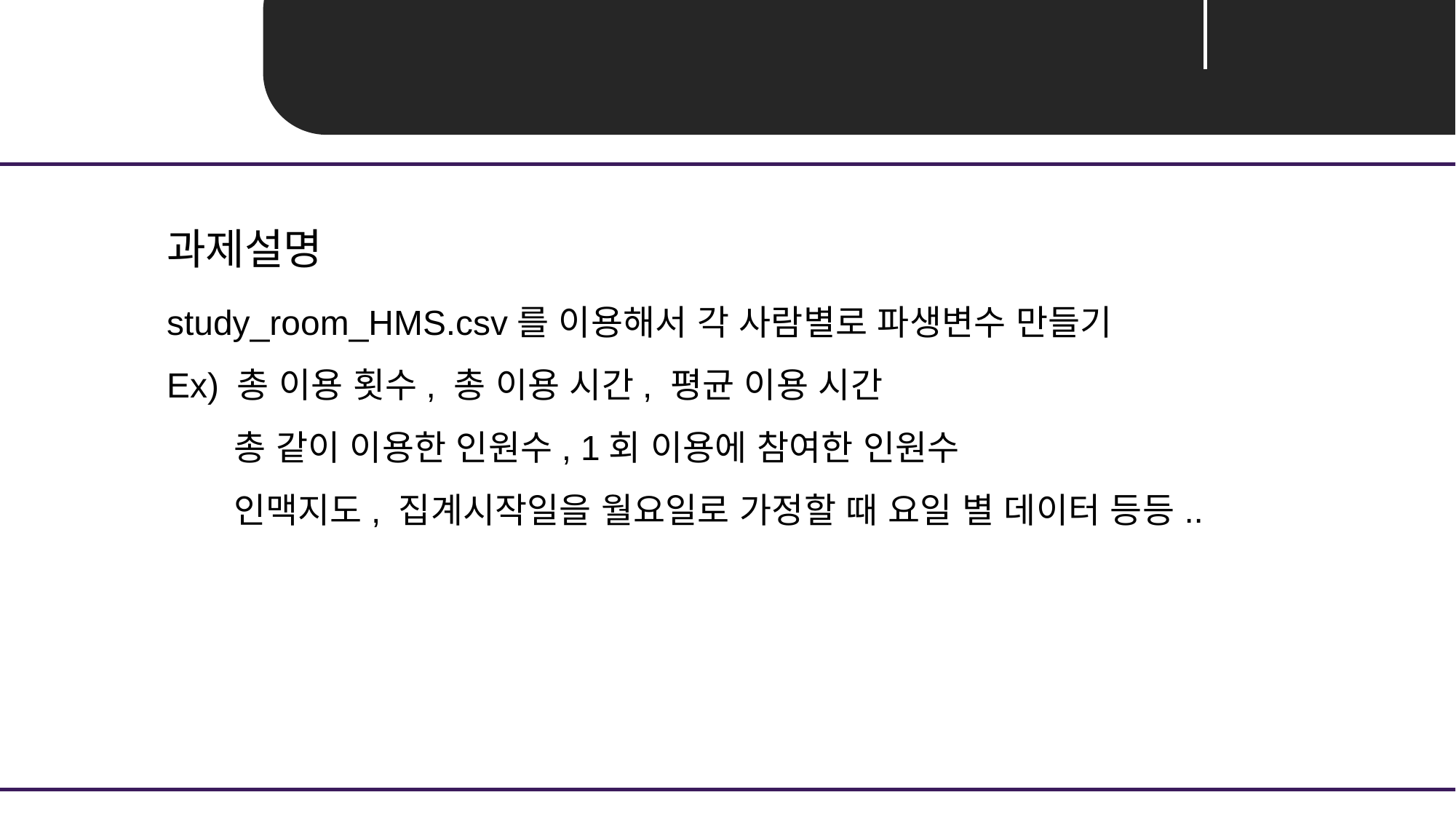

Problem 2ㅣ  BIG DATA 다루기
과제설명
study_room_HMS.csv를 이용해서 각 사람별로 파생변수 만들기
Ex) 총 이용 횟수, 총 이용 시간, 평균 이용 시간
      총 같이 이용한 인원수, 1회 이용에 참여한 인원수
      인맥지도, 집계시작일을 월요일로 가정할 때 요일 별 데이터 등등..